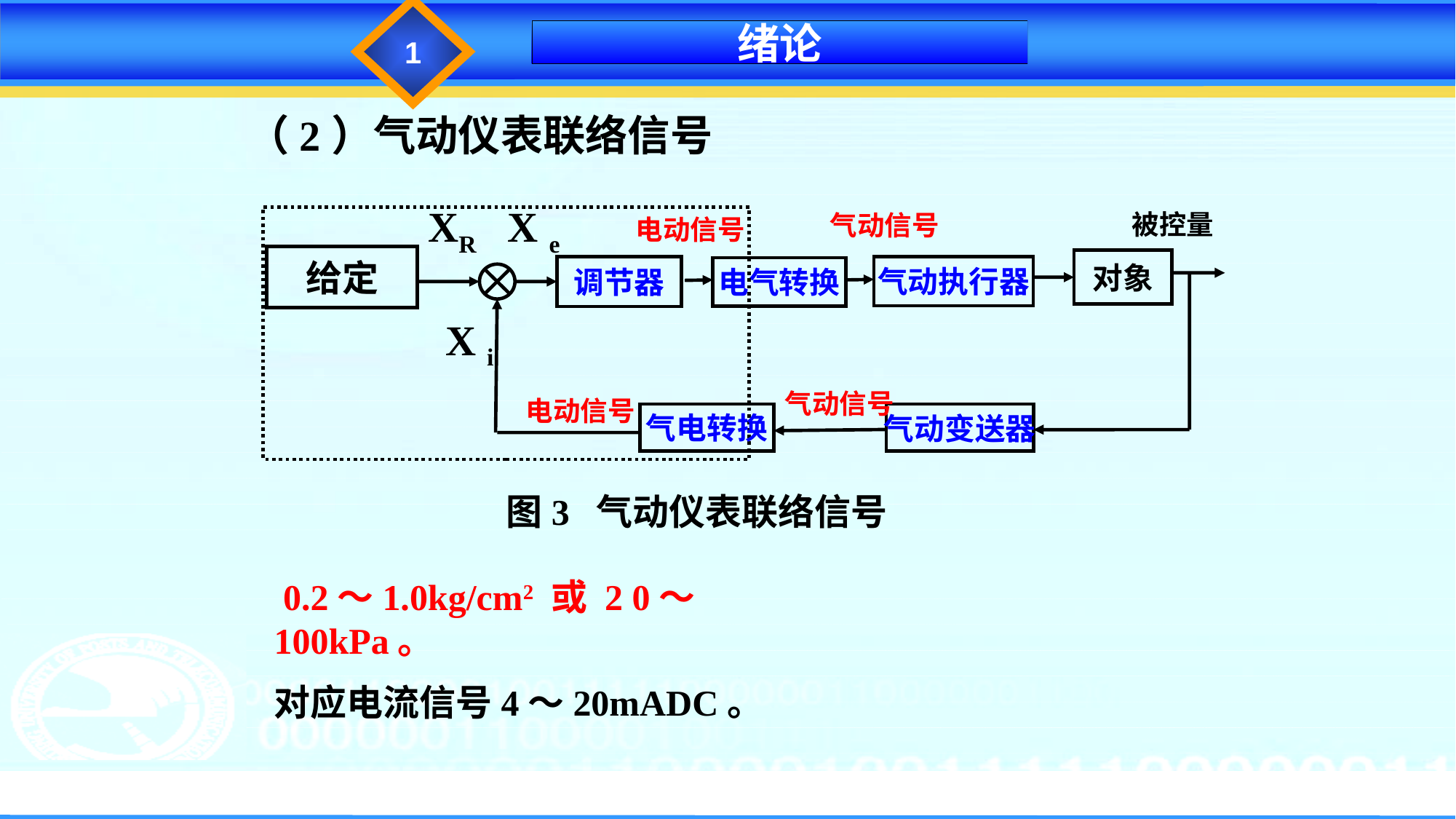

1
绪论
（2）气动仪表联络信号

XR
X e
气动信号

电动信号
给定
对象
气动执行器
调节器
电气转换

X i
气动变送器

被控量

气动信号
电动信号
气电转换

图3  气动仪表联络信号
 0.2～1.0kg/cm2 或 2 0～100kPa。
对应电流信号4～20mADC。